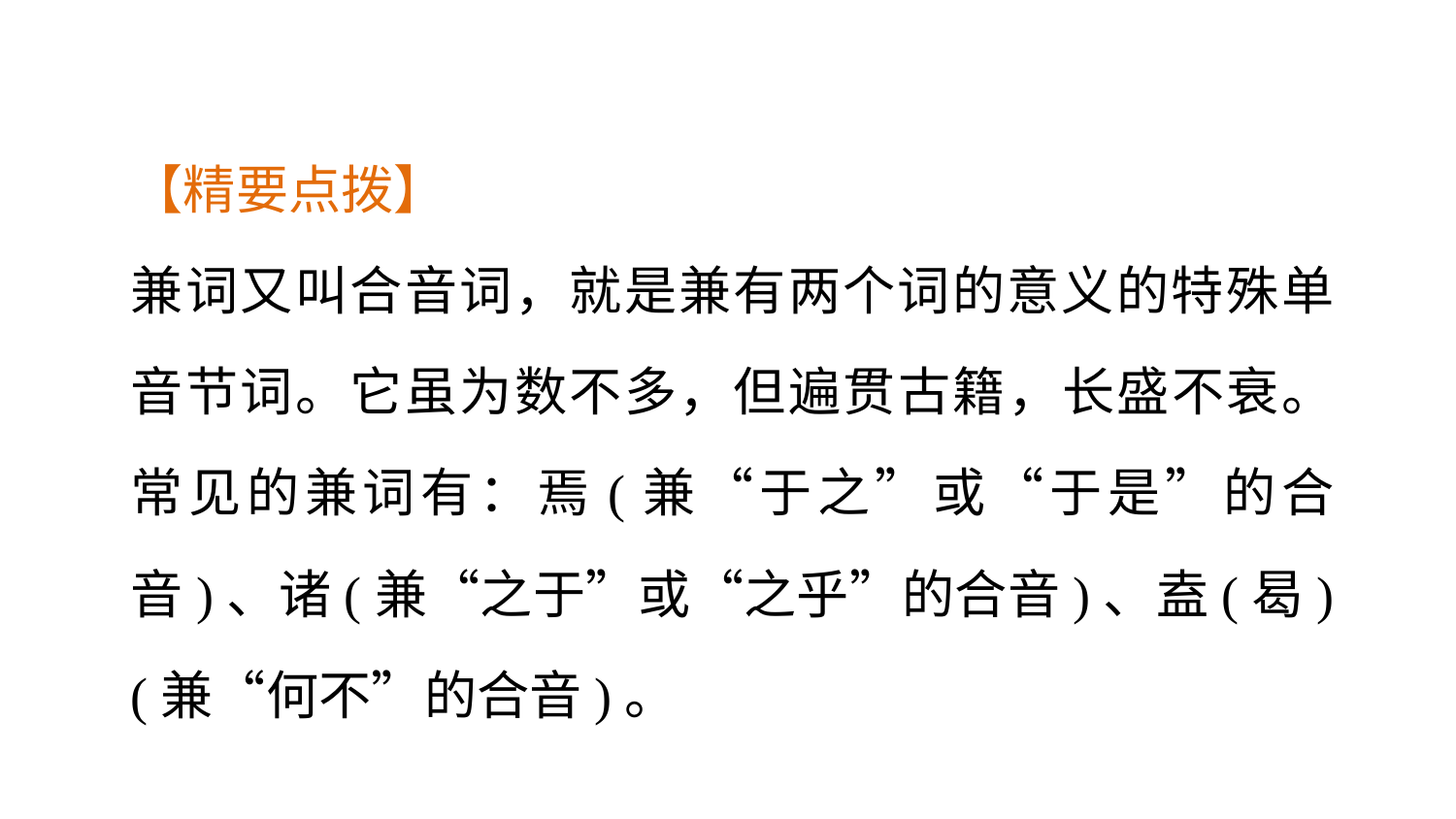

【精要点拨】
兼词又叫合音词，就是兼有两个词的意义的特殊单音节词。它虽为数不多，但遍贯古籍，长盛不衰。常见的兼词有：焉(兼“于之”或“于是”的合音)、诸(兼“之于”或“之乎”的合音)、盍(曷)(兼“何不”的合音)。